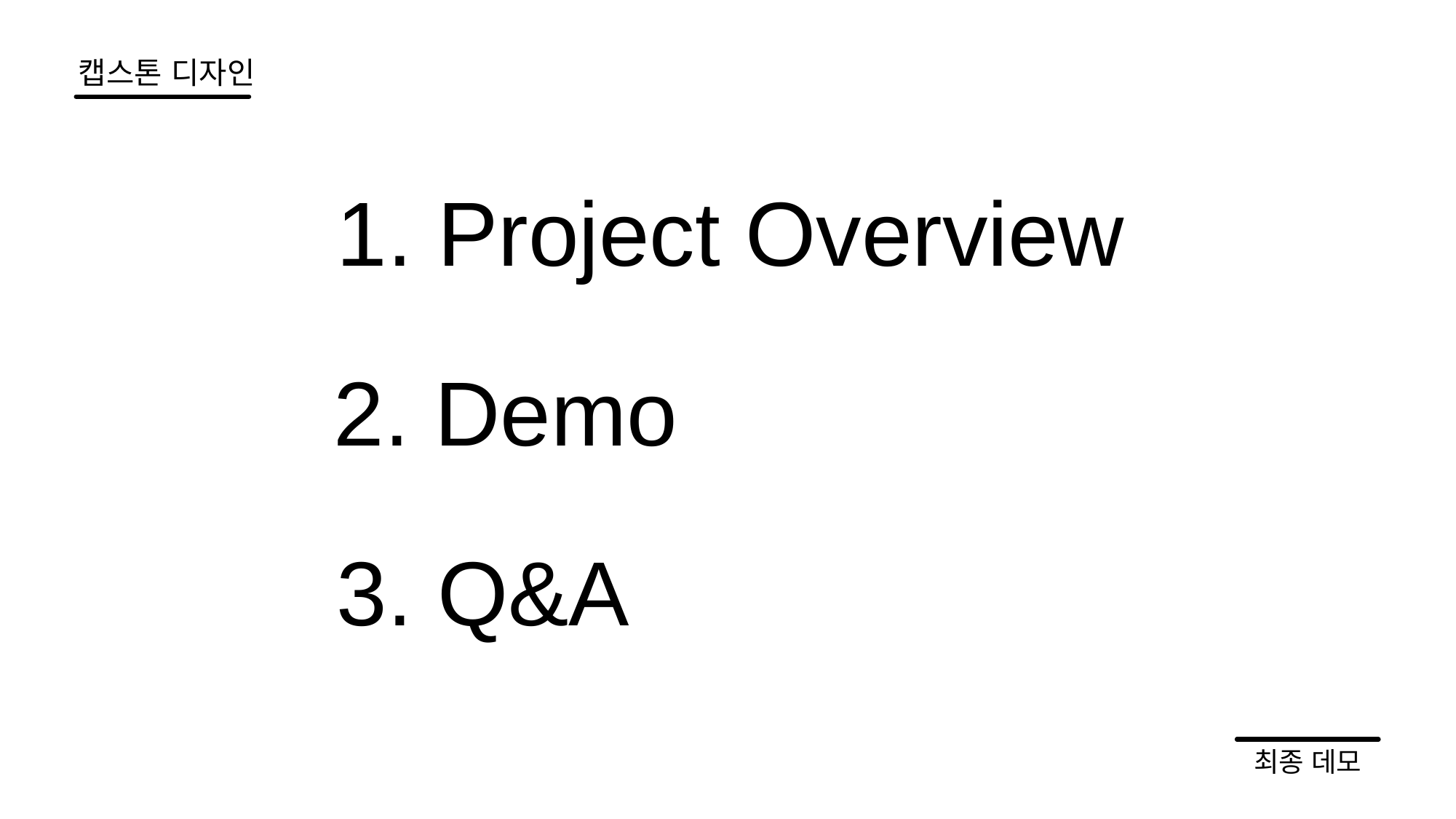

캡스톤 디자인
1. Project Overview
2. Demo
3. Q&A
최종 데모